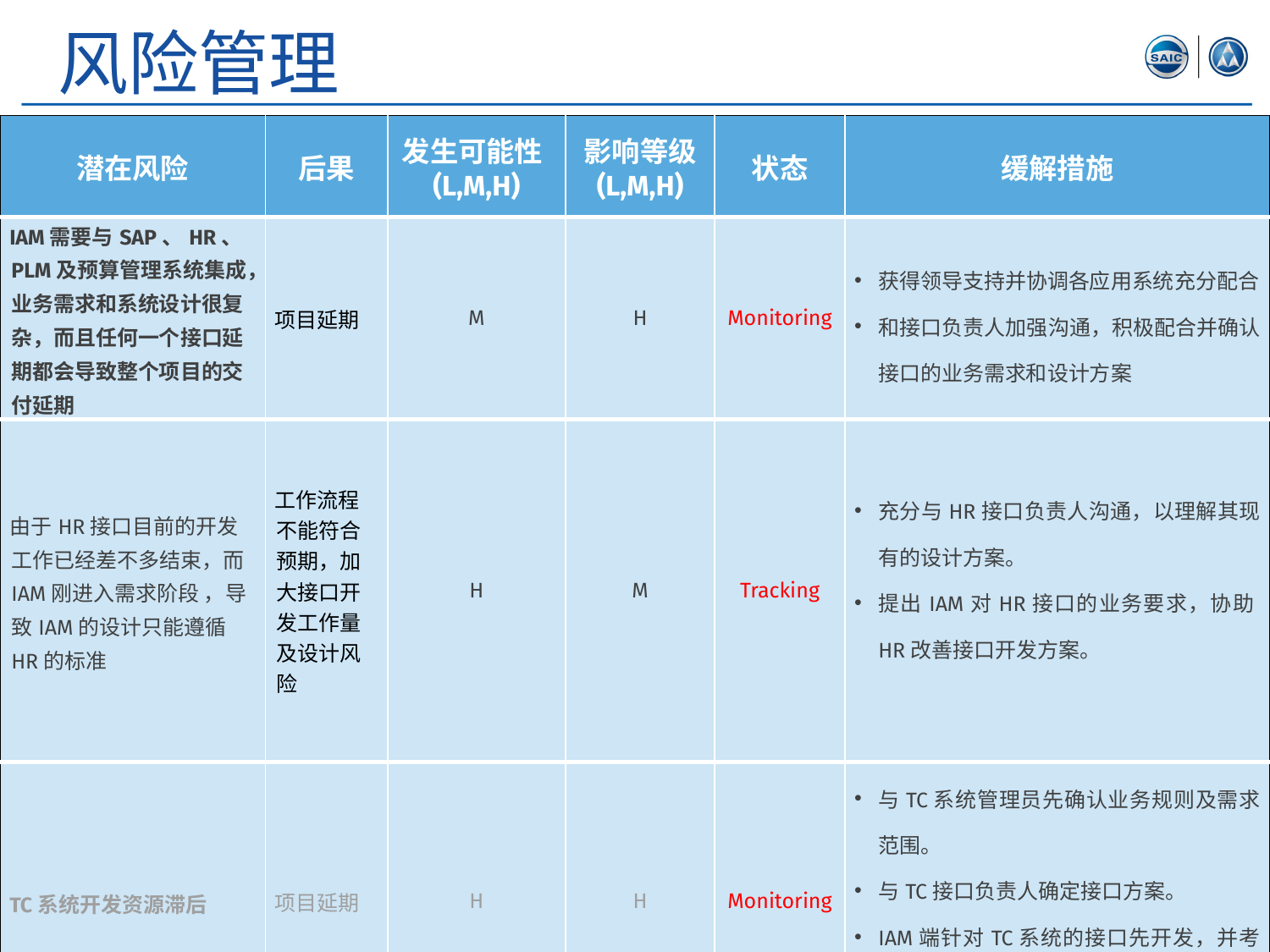

# 风险管理
| 潜在风险 | 后果 | 发生可能性(L,M,H) | 影响等级 (L,M,H) | 状态 | 缓解措施 |
| --- | --- | --- | --- | --- | --- |
| IAM需要与SAP、HR、PLM及预算管理系统集成，业务需求和系统设计很复杂，而且任何一个接口延期都会导致整个项目的交付延期 | 项目延期 | M | H | Monitoring | 获得领导支持并协调各应用系统充分配合 和接口负责人加强沟通，积极配合并确认接口的业务需求和设计方案 |
| 由于HR接口目前的开发工作已经差不多结束，而IAM刚进入需求阶段 ，导致IAM的设计只能遵循HR的标准 | 工作流程不能符合预期，加大接口开发工作量及设计风险 | H | M | Tracking | 充分与HR接口负责人沟通，以理解其现有的设计方案。 提出IAM对HR接口的业务要求，协助HR改善接口开发方案。 |
| TC系统开发资源滞后 | 项目延期 | H | H | Monitoring | 与TC系统管理员先确认业务规则及需求范围。 与TC接口负责人确定接口方案。 IAM端针对TC系统的接口先开发，并考虑其可扩展性和接口友好性 |